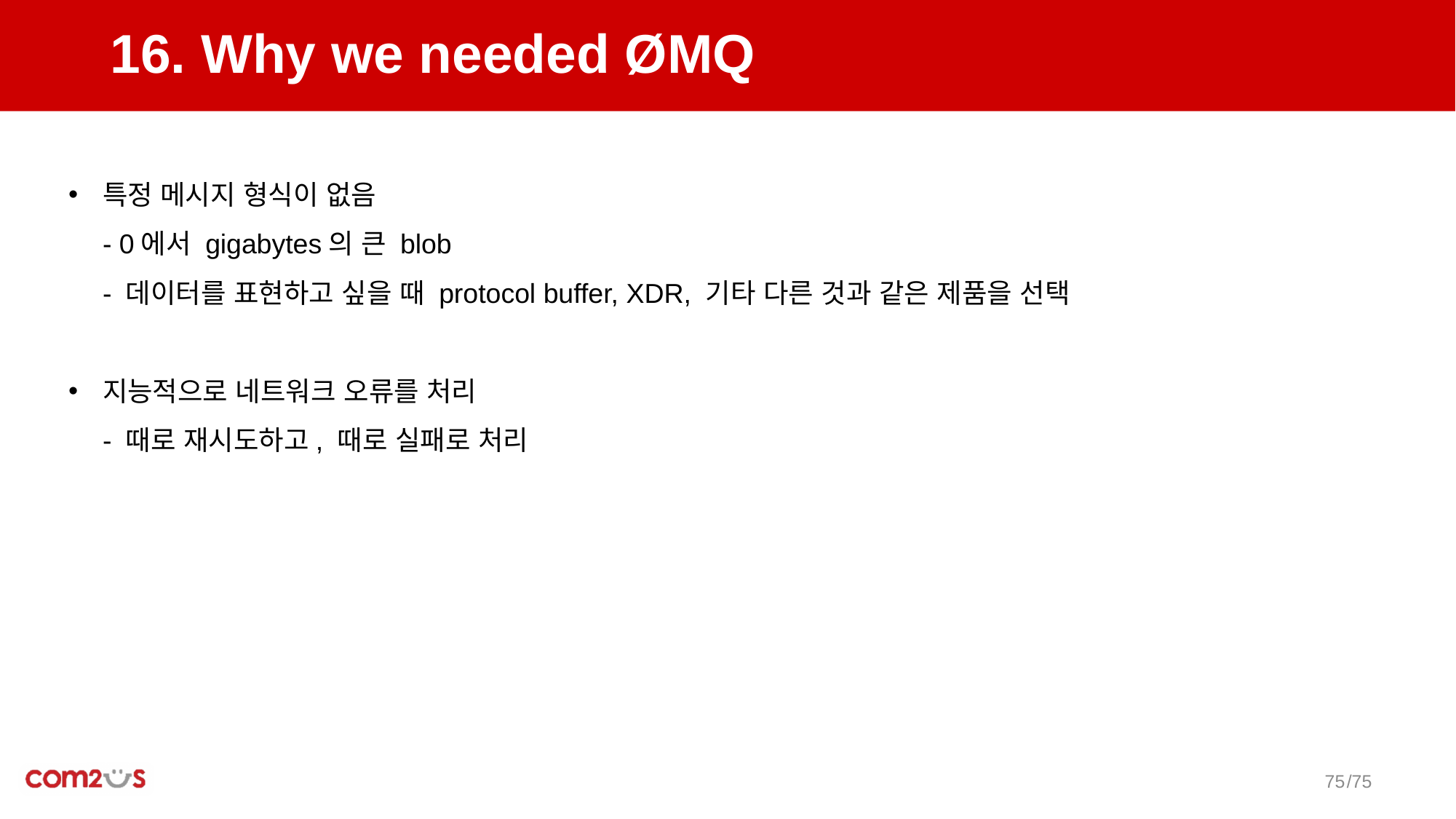

# 16. Why we needed ØMQ
특정 메시지 형식이 없음
- 0에서 gigabytes의 큰 blob
- 데이터를 표현하고 싶을 때 protocol buffer, XDR, 기타 다른 것과 같은 제품을 선택

지능적으로 네트워크 오류를 처리
- 때로 재시도하고, 때로 실패로 처리

75